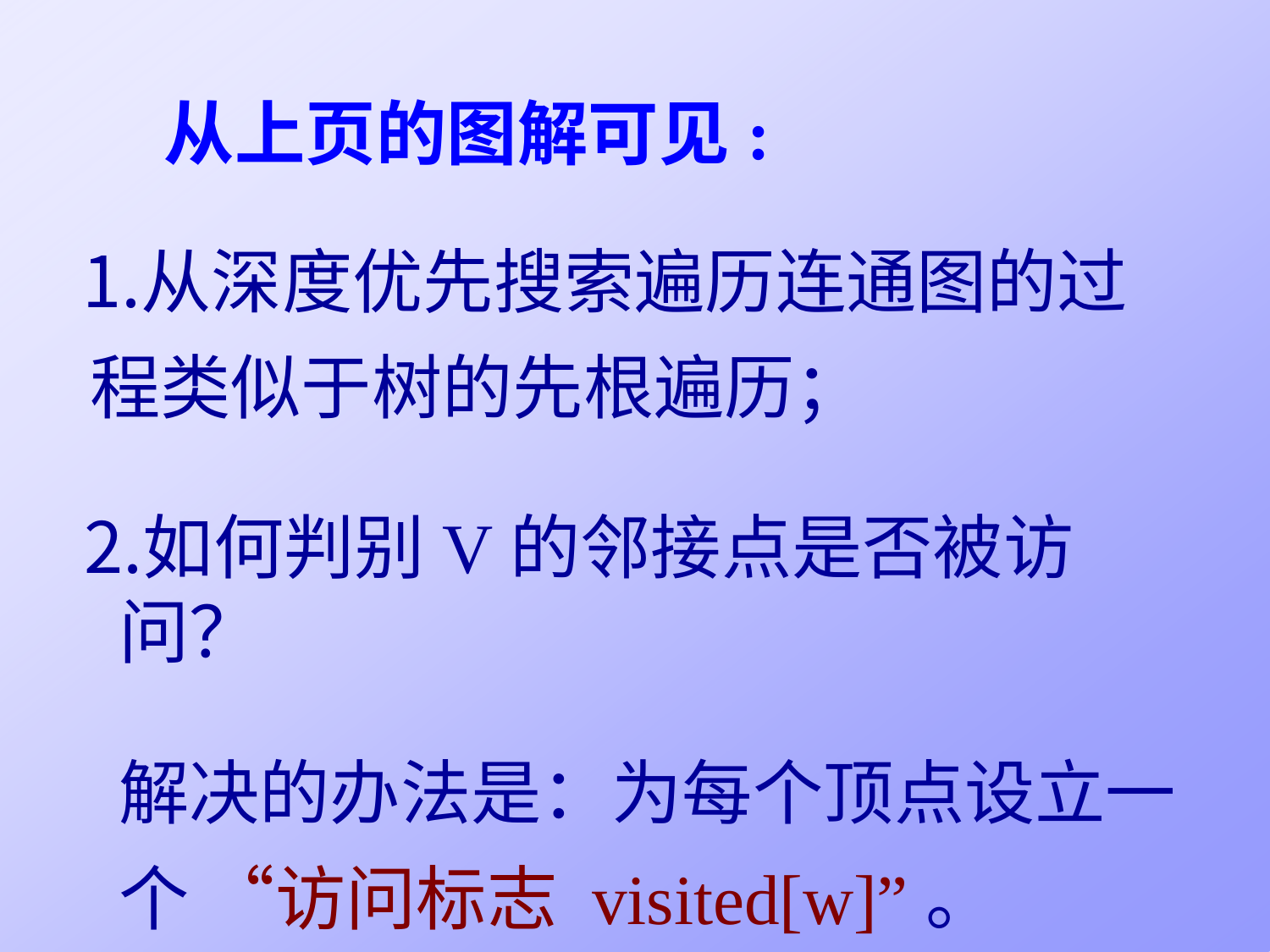

从上页的图解可见:
从深度优先搜索遍历连通图的过 程类似于树的先根遍历；

如何判别V的邻接点是否被访问？
解决的办法是：为每个顶点设立一 个 “访问标志visited[w]”。